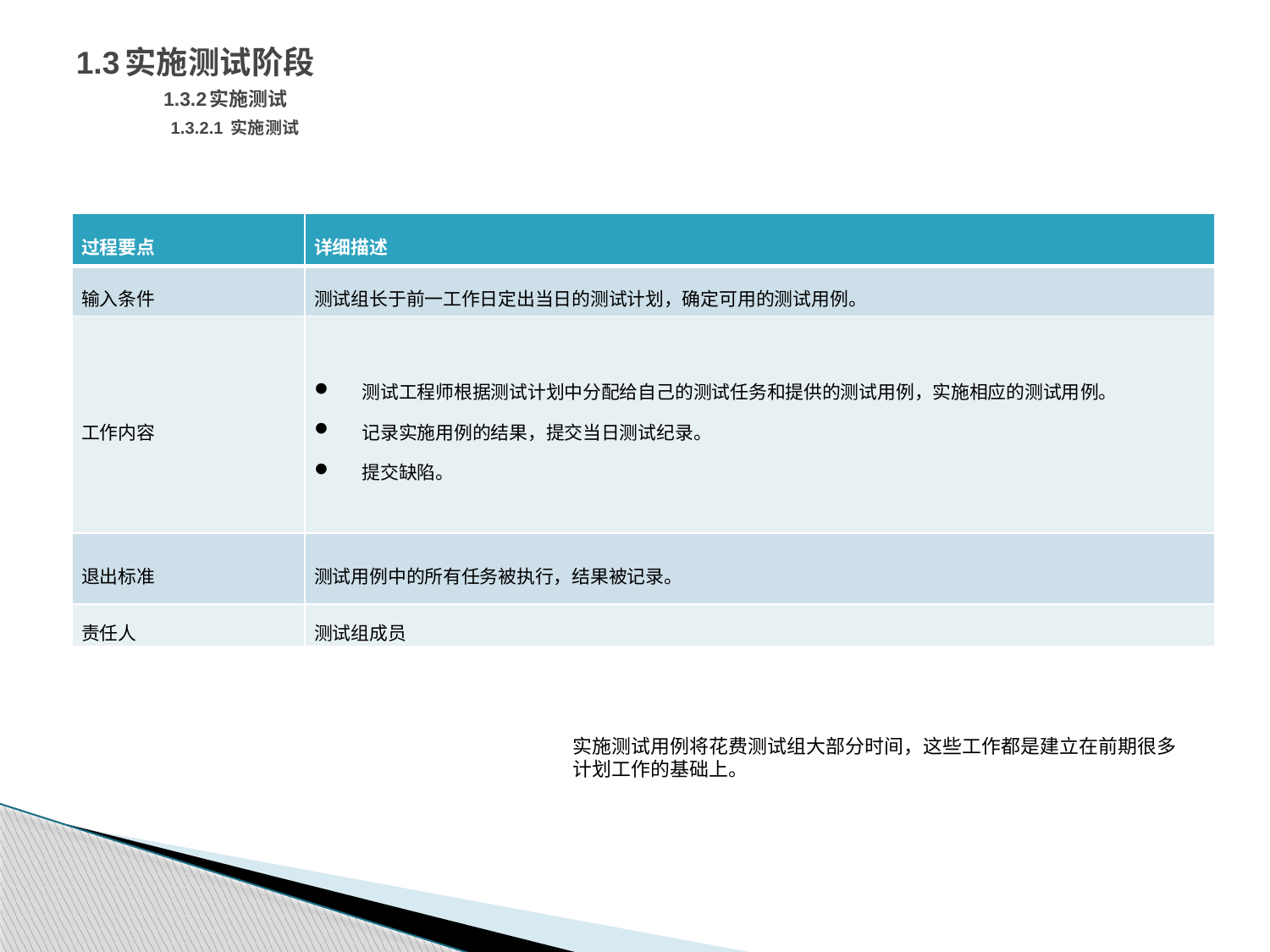

# 1.3实施测试阶段 1.3.2实施测试 1.3.2.1 实施测试
| 过程要点 | 详细描述 |
| --- | --- |
| 输入条件 | 测试组长于前一工作日定出当日的测试计划，确定可用的测试用例。 |
| 工作内容 | 测试工程师根据测试计划中分配给自己的测试任务和提供的测试用例，实施相应的测试用例。 记录实施用例的结果，提交当日测试纪录。 提交缺陷。 |
| 退出标准 | 测试用例中的所有任务被执行，结果被记录。 |
| 责任人 | 测试组成员 |
实施测试用例将花费测试组大部分时间，这些工作都是建立在前期很多计划工作的基础上。